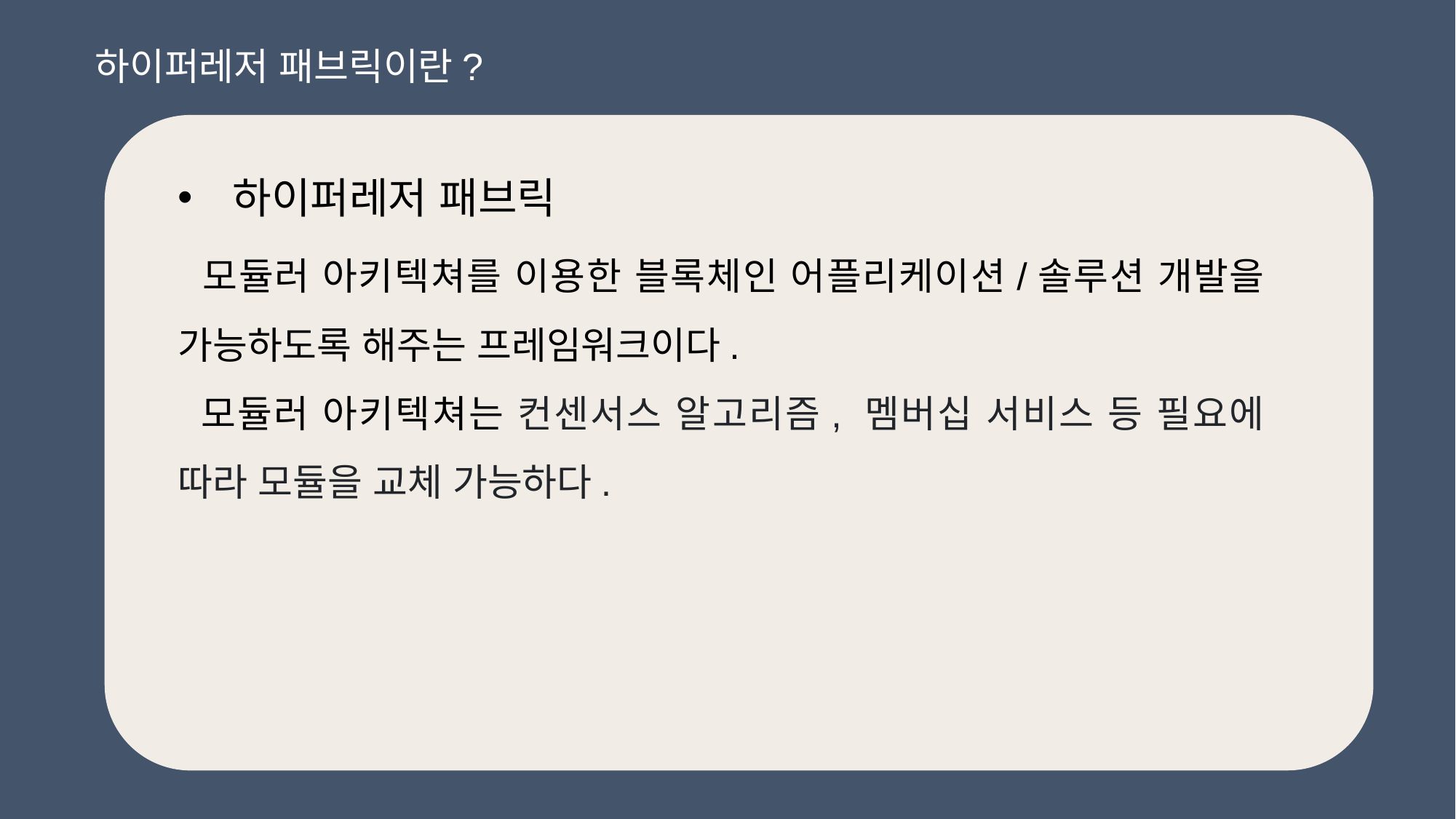

하이퍼레저 패브릭이란?

하이퍼레저 패브릭
 모듈러 아키텍쳐를 이용한 블록체인 어플리케이션/솔루션 개발을 가능하도록 해주는 프레임워크이다.
 모듈러 아키텍쳐는 컨센서스 알고리즘, 멤버십 서비스 등 필요에 따라 모듈을 교체 가능하다.